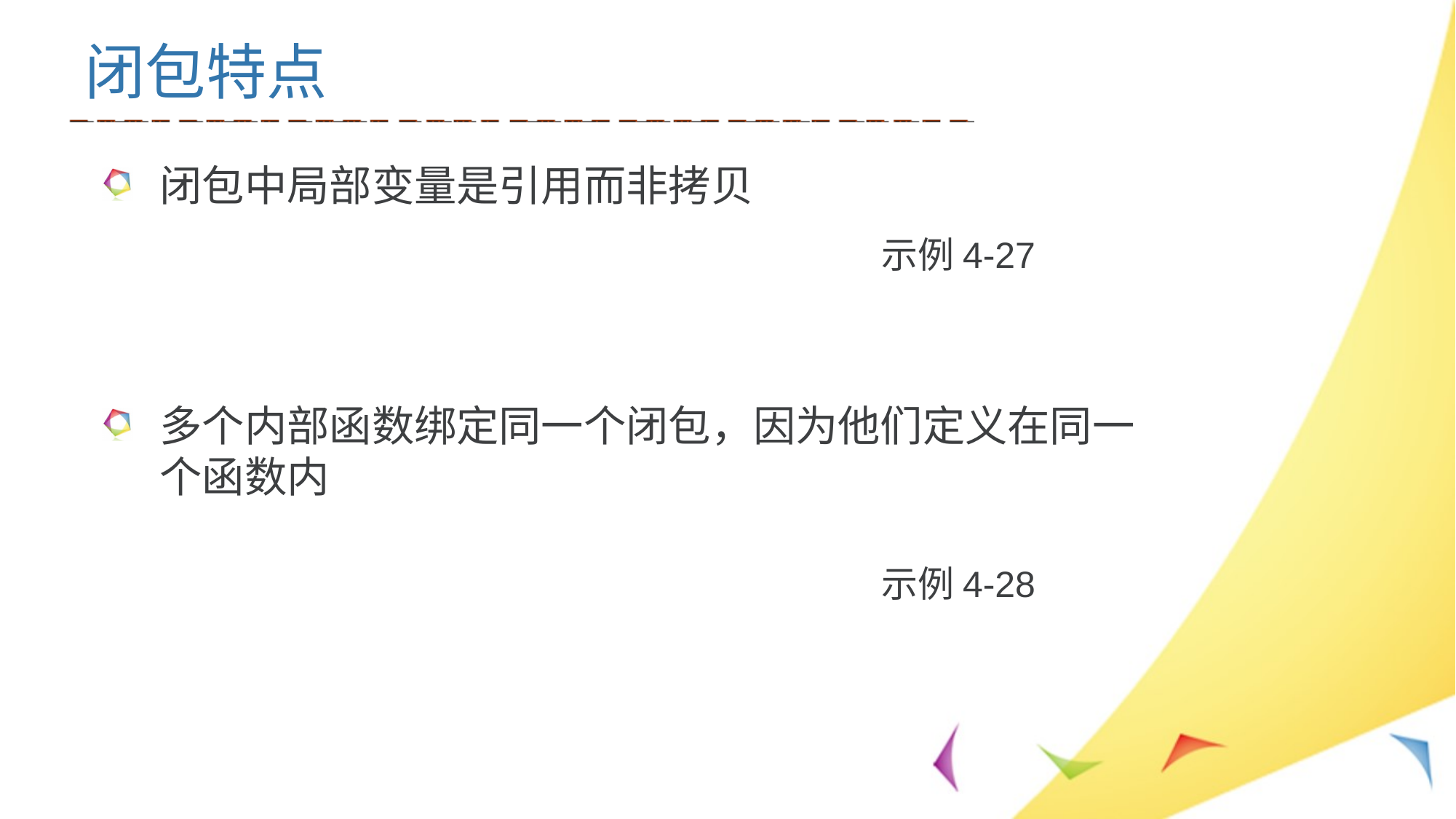

闭包特点
闭包中局部变量是引用而非拷贝

多个内部函数绑定同一个闭包，因为他们定义在同一个函数内
示例4-27
示例4-28